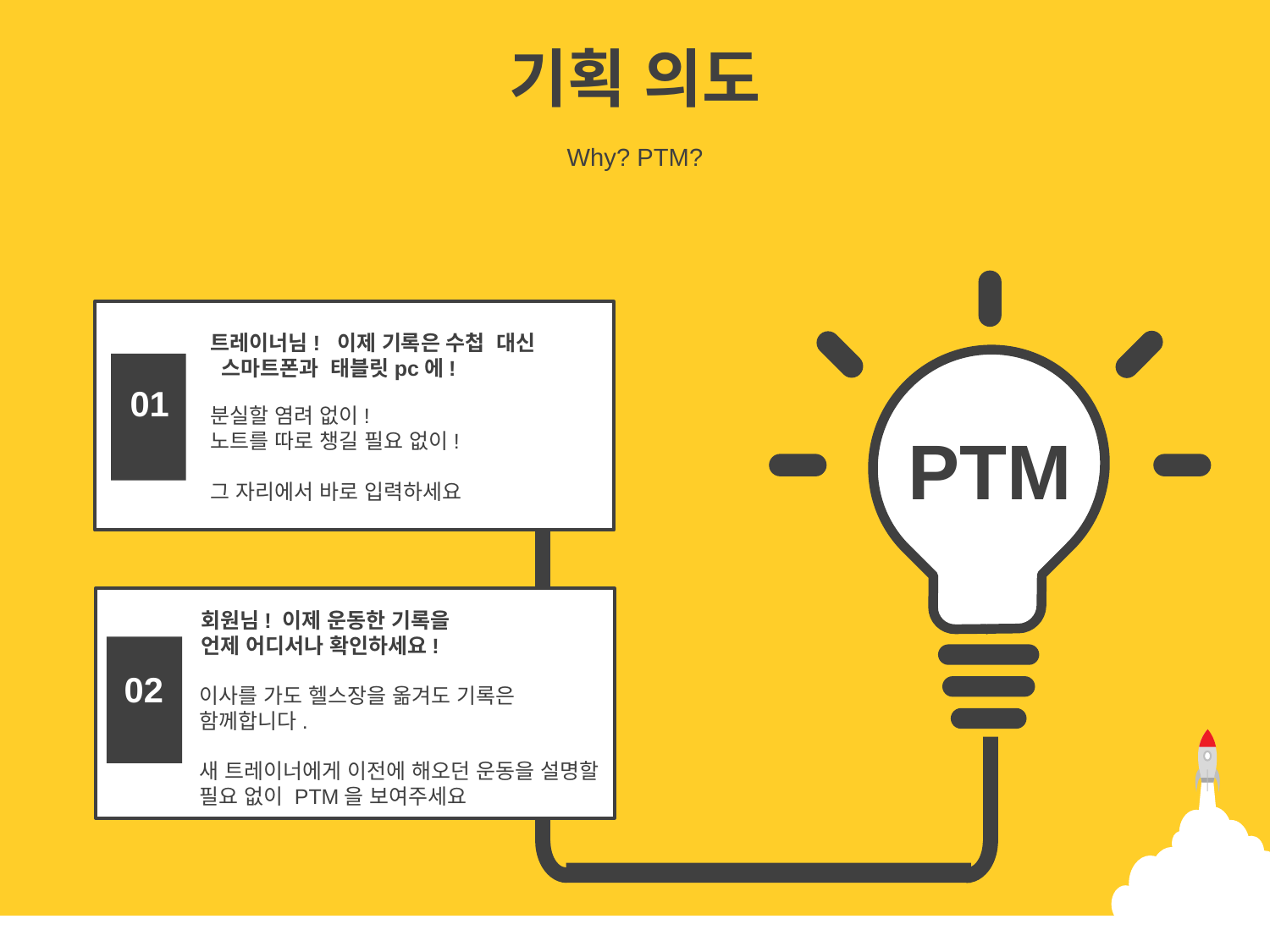

기획 의도
Why? PTM?

트레이너님!  이제 기록은 수첩  대신
 스마트폰과  태블릿pc에!
분실할 염려 없이!
노트를 따로 챙길 필요 없이!

그 자리에서 바로 입력하세요

01
PTM

회원님! 이제 운동한 기록을
언제 어디서나 확인하세요!
이사를 가도 헬스장을 옮겨도 기록은
함께합니다.

새 트레이너에게 이전에 해오던 운동을 설명할 필요 없이 PTM을 보여주세요

02